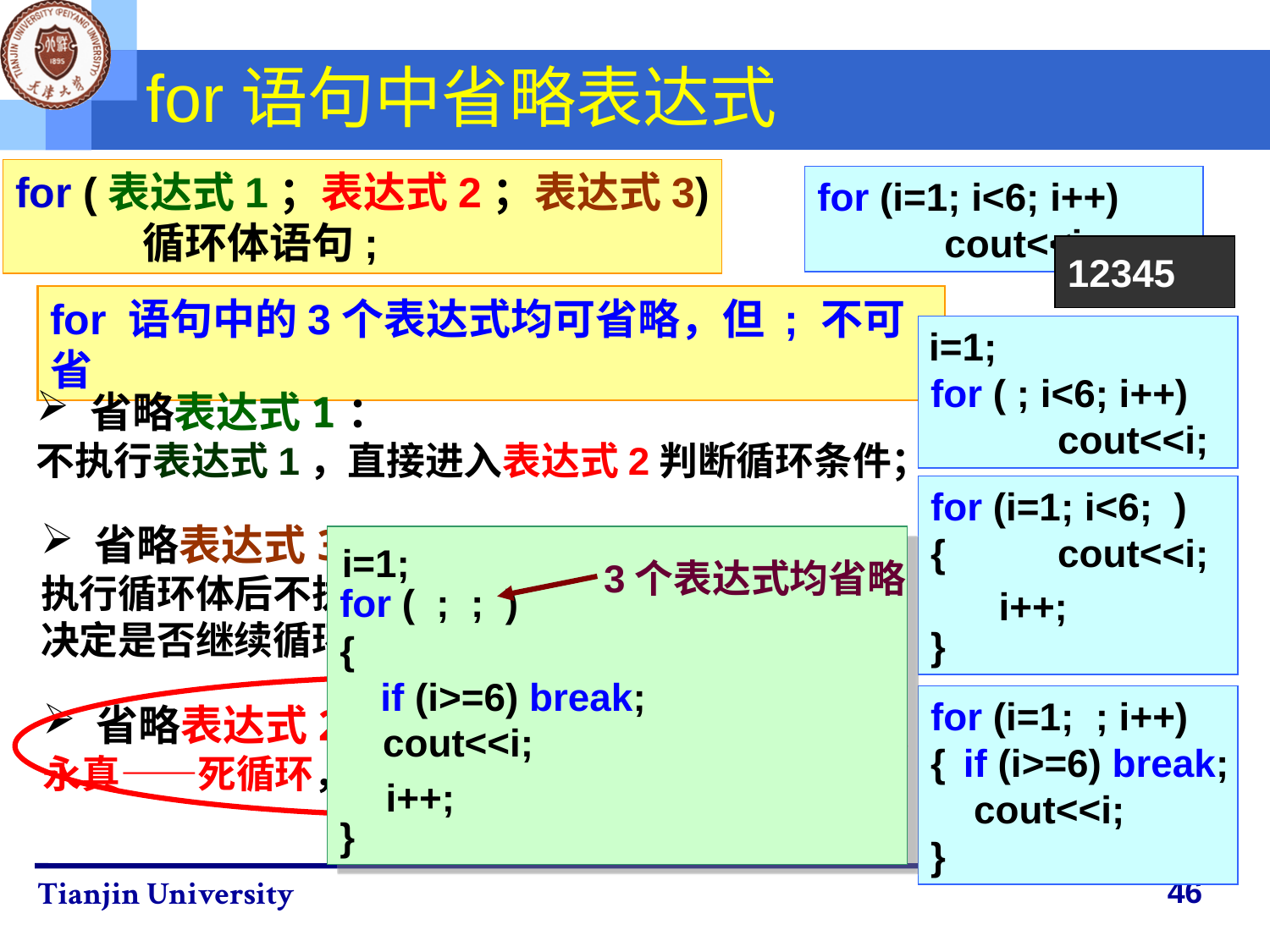

# for语句中省略表达式
for (表达式1；表达式2；表达式3)
	循环体语句;
for (i=1; i<6; i++)
	cout<<i ;
12345
for 语句中的3个表达式均可省略，但 ; 不可省

for ( ; i<6; i++)
	cout<<i;
i=1;
 省略表达式1：
不执行表达式1，直接进入表达式2判断循环条件；
for (i=1; i<6;  )
{	cout<<i;

}
 省略表达式3：
执行循环体后不执行表达式3，直接计算表达式2
决定是否继续循环；

for (  ;  ;  )
{

    cout<<i;

}
3个表达式均省略

i=1;
i++;
if (i>=6) break;

for (i=1;  ; i++)
{
    cout<<i;
}
 省略表达式2：
永真——死循环，除非使用break;语句强行跳出；
if (i>=6) break;
i++;